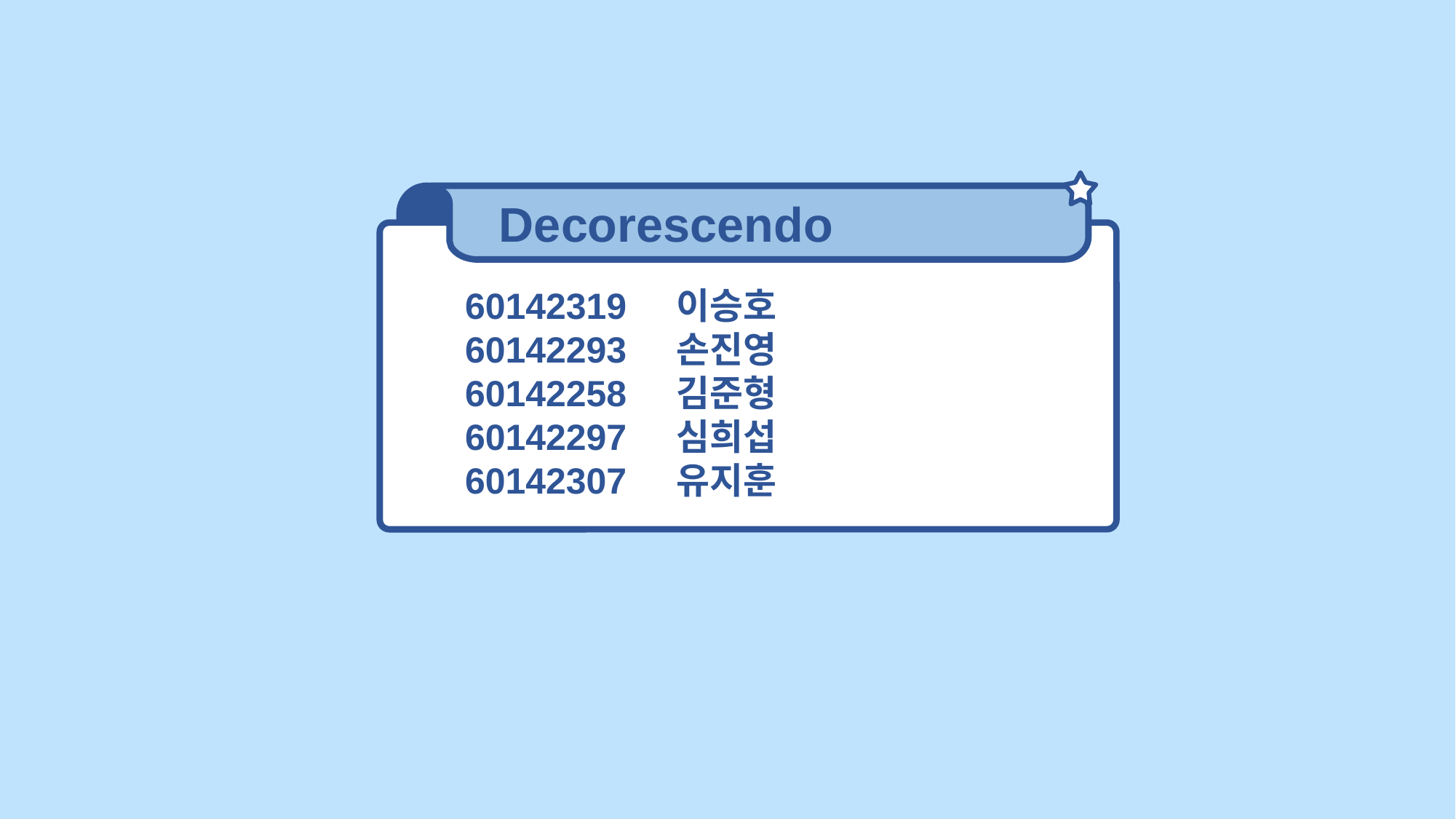

Decorescendo

60142319    이승호
60142293    손진영
60142258    김준형
60142297    심희섭
60142307    유지훈